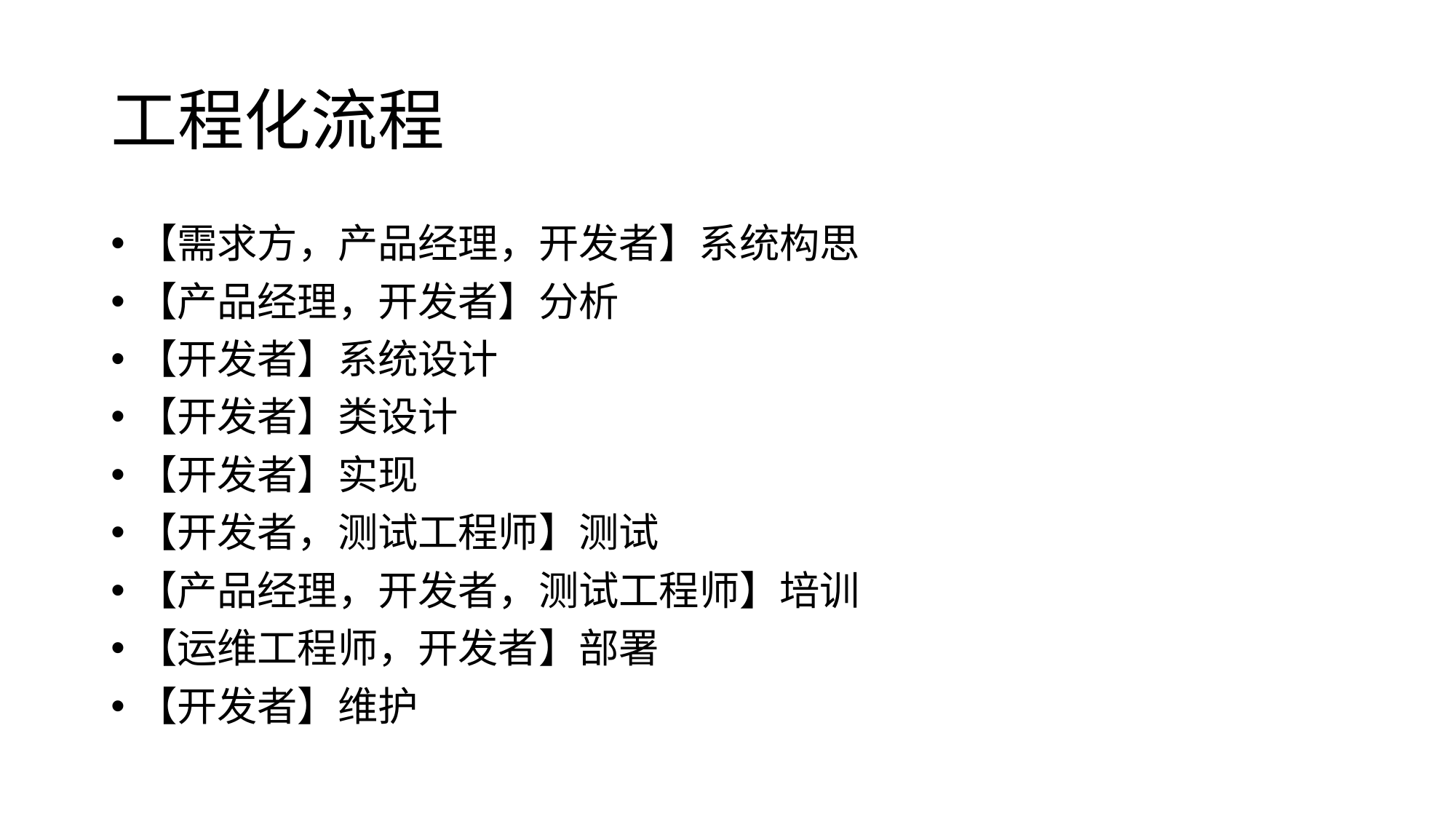

# 工程化流程
【需求方，产品经理，开发者】系统构思
【产品经理，开发者】分析
【开发者】系统设计
【开发者】类设计
【开发者】实现
【开发者，测试工程师】测试
【产品经理，开发者，测试工程师】培训
【运维工程师，开发者】部署
【开发者】维护